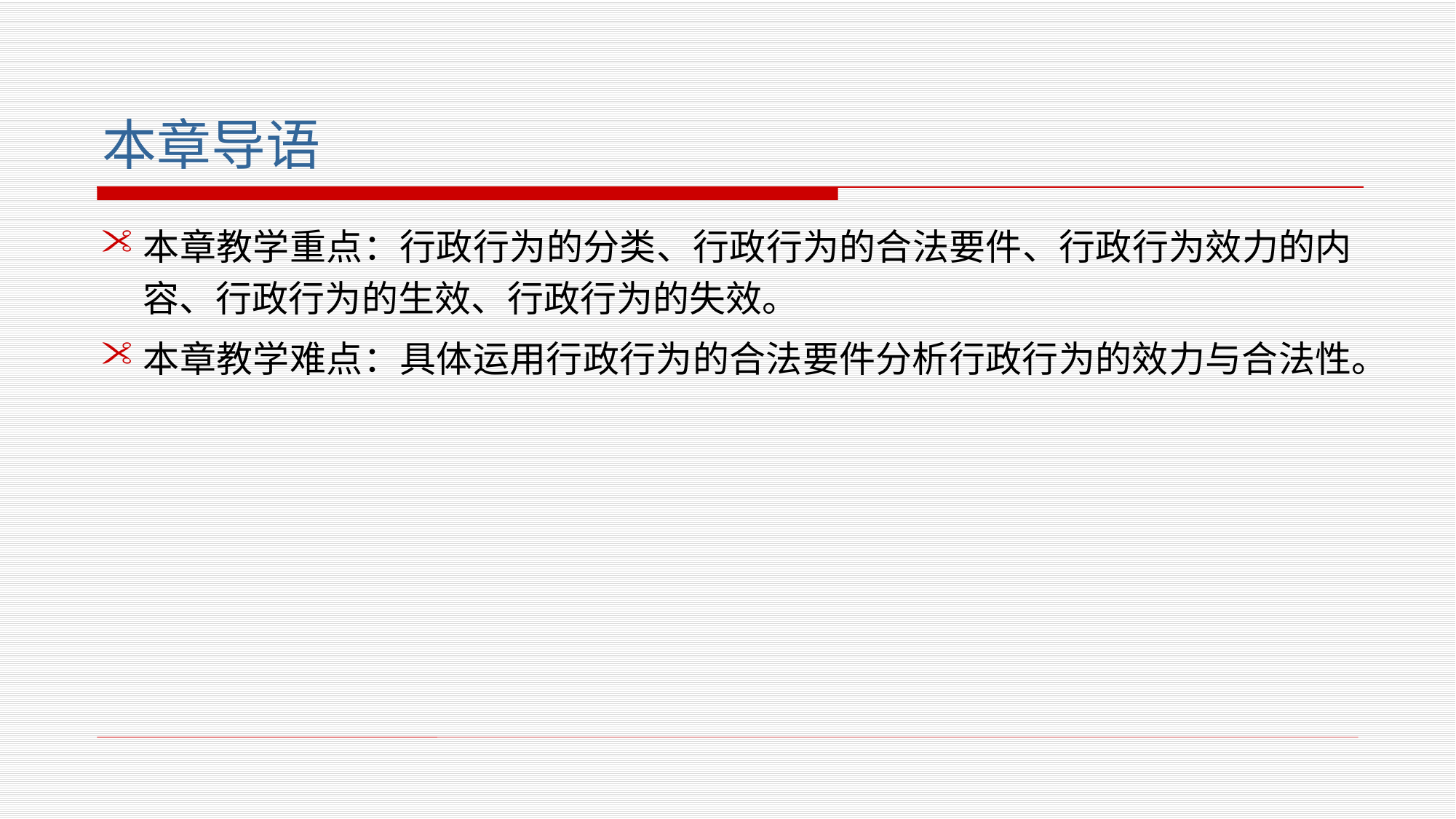

# 本章导语
本章教学重点：行政行为的分类、行政行为的合法要件、行政行为效力的内容、行政行为的生效、行政行为的失效。
本章教学难点：具体运用行政行为的合法要件分析行政行为的效力与合法性。